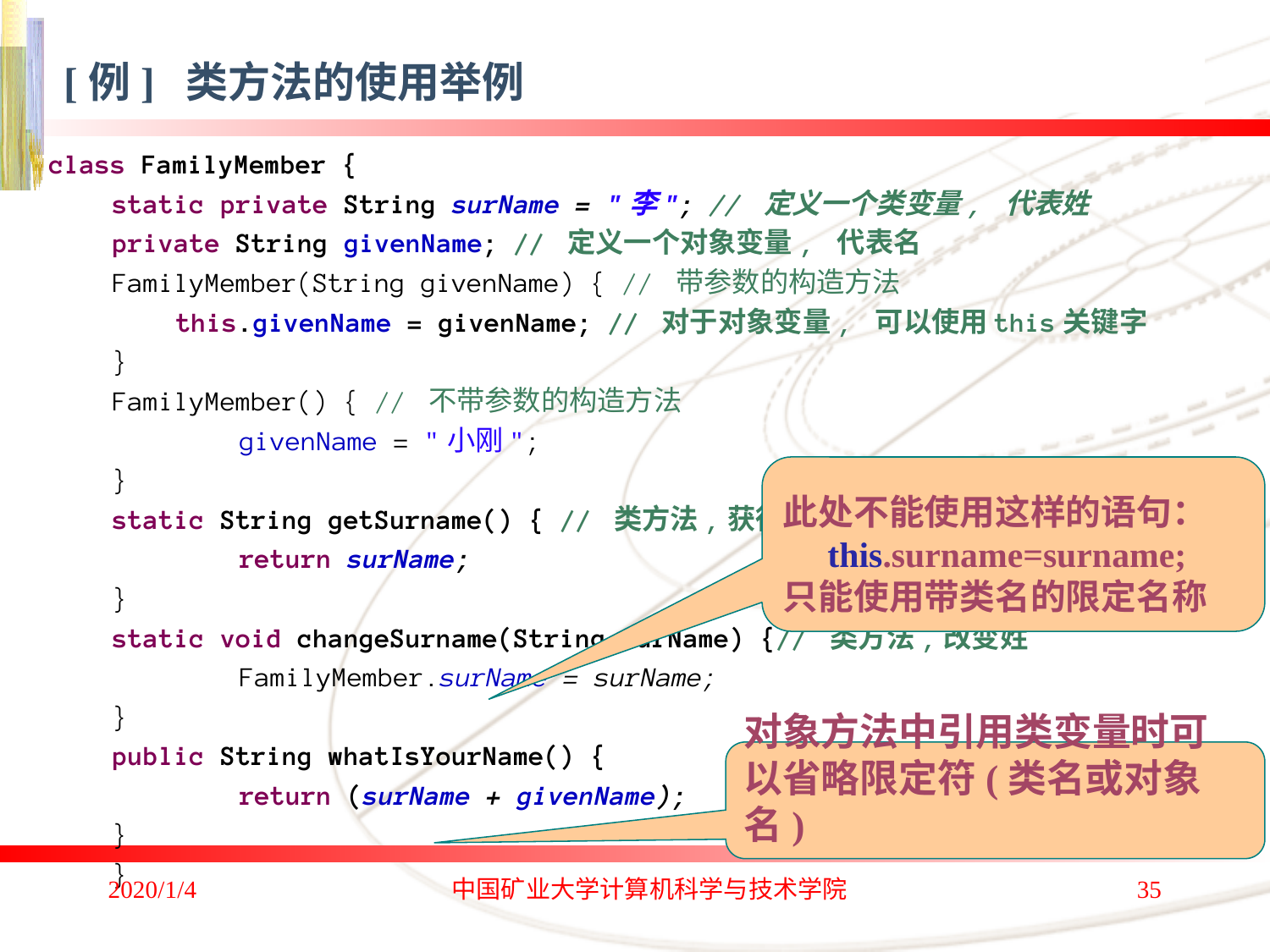

[例]  类方法的使用举例
class FamilyMember {
static private String surName = "李"; // 定义一个类变量, 代表姓
private String givenName; // 定义一个对象变量, 代表名
FamilyMember(String givenName) { // 带参数的构造方法
this.givenName = givenName; // 对于对象变量, 可以使用this关键字
}
FamilyMember() { // 不带参数的构造方法
	givenName = "小刚";
}
static String getSurname() { // 类方法,获得变量surname的值
	return surName;
}
static void changeSurname(String surName) {// 类方法,改变姓
	FamilyMember.surName = surName;
}
public String whatIsYourName() {
	return (surName + givenName);
}
}
此处不能使用这样的语句：
     this.surname=surname;
只能使用带类名的限定名称
对象方法中引用类变量时可以省略限定符(类名或对象名)
2020/1/4
中国矿业大学计算机科学与技术学院
35